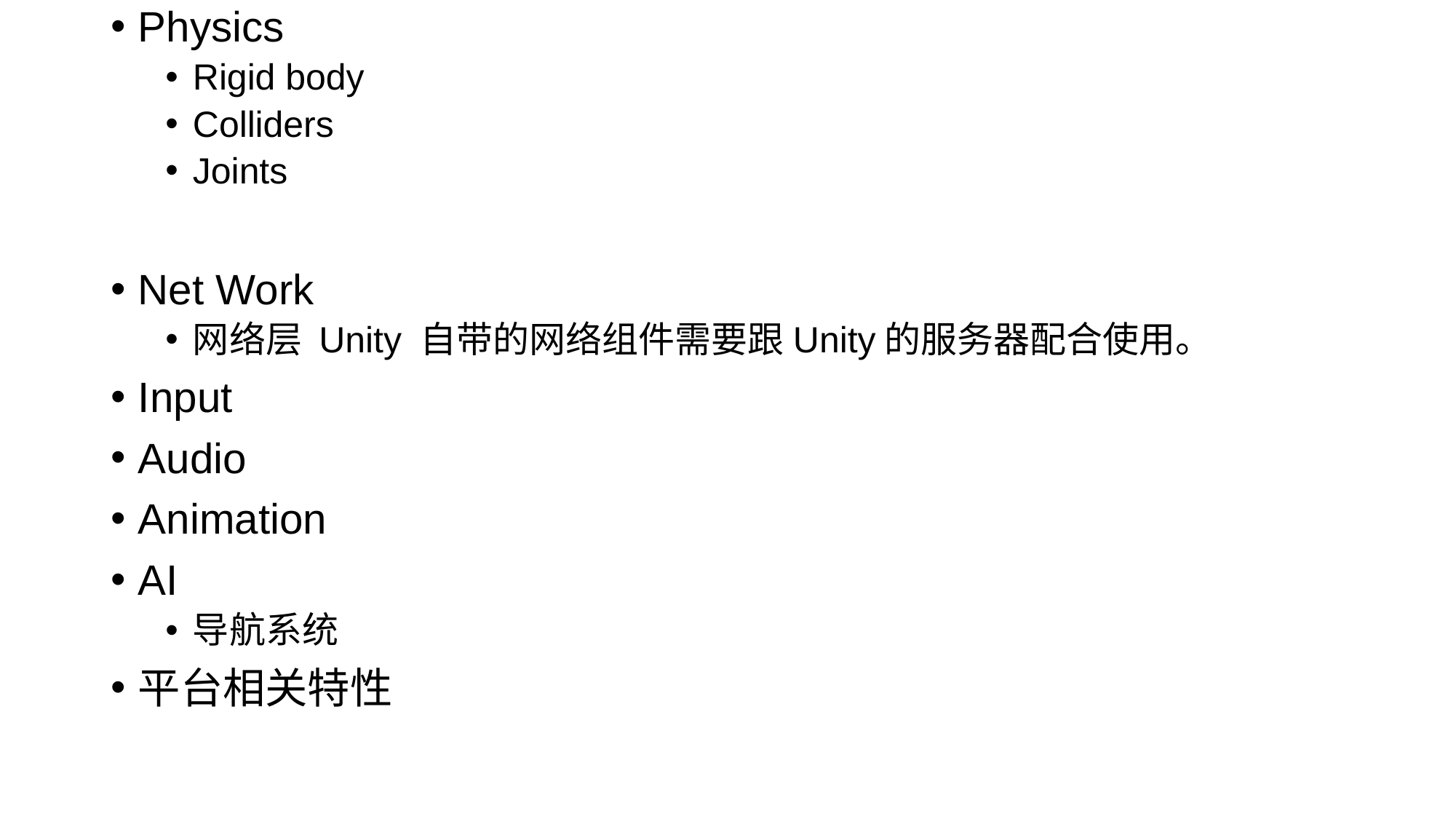

Physics
Rigid body
Colliders
Joints

Net Work
网络层 Unity 自带的网络组件需要跟Unity的服务器配合使用。
Input
Audio
Animation
AI
导航系统
平台相关特性